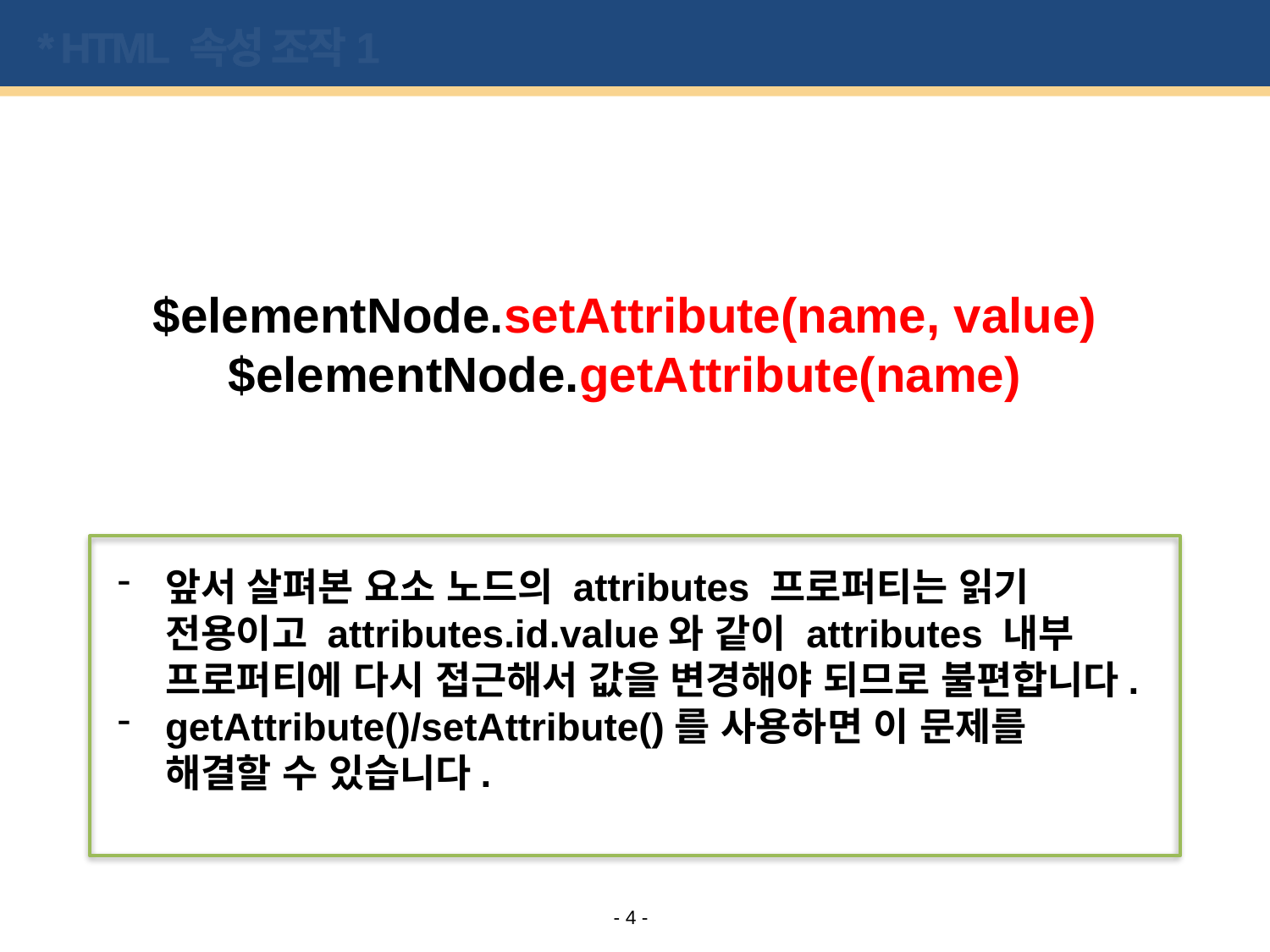

# * HTML 속성 조작1
$elementNode.setAttribute(name, value)
$elementNode.getAttribute(name)

앞서 살펴본 요소 노드의 attributes 프로퍼티는 읽기 전용이고 attributes.id.value와 같이 attributes 내부 프로퍼티에 다시 접근해서 값을 변경해야 되므로 불편합니다.
getAttribute()/setAttribute()를 사용하면 이 문제를 해결할 수 있습니다.